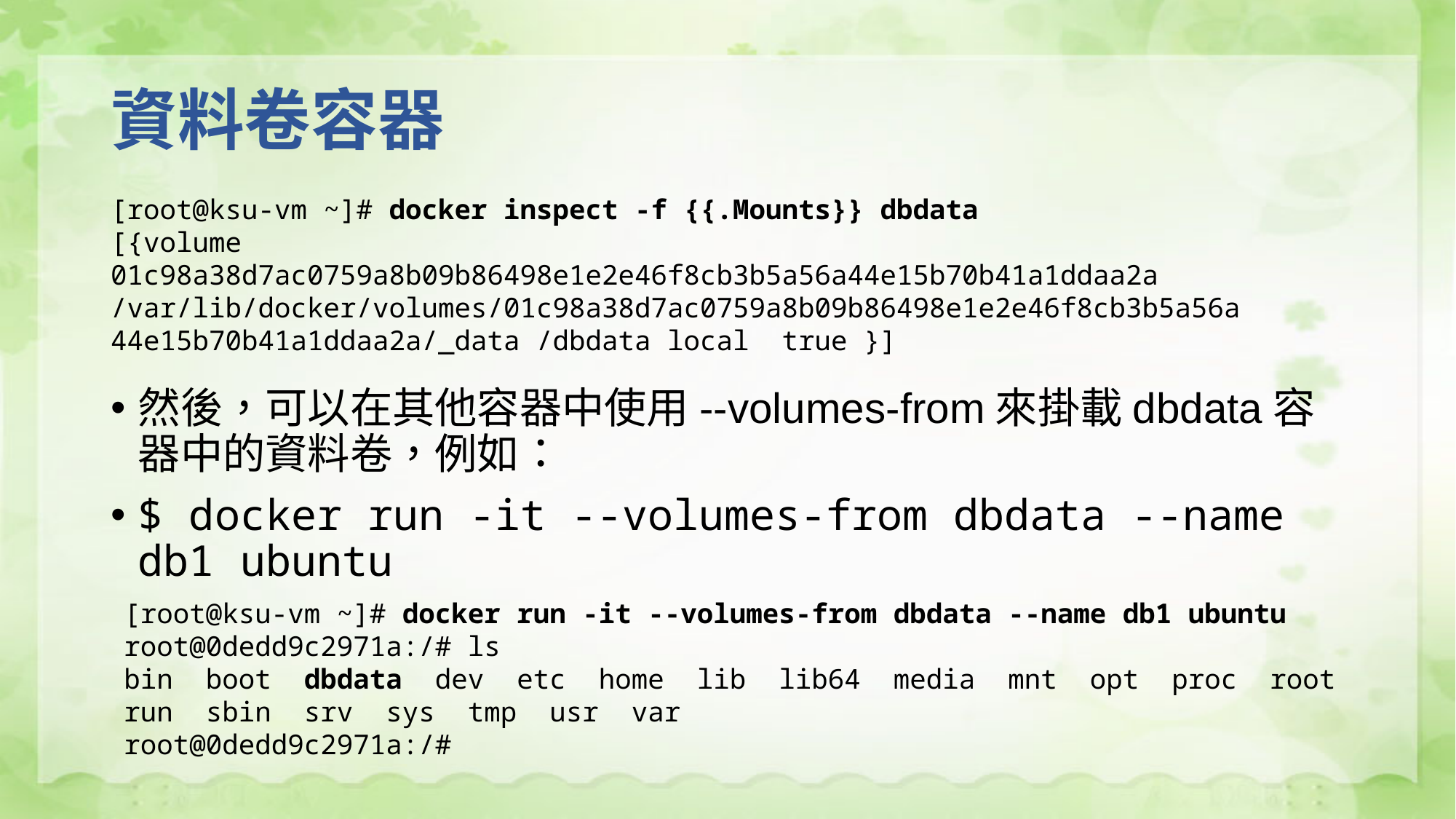

# 資料卷容器
[root@ksu-vm ~]# docker inspect -f {{.Mounts}} dbdata
[{volume 01c98a38d7ac0759a8b09b86498e1e2e46f8cb3b5a56a44e15b70b41a1ddaa2a /var/lib/docker/volumes/01c98a38d7ac0759a8b09b86498e1e2e46f8cb3b5a56a44e15b70b41a1ddaa2a/_data /dbdata local  true }]
然後，可以在其他容器中使用--volumes-from來掛載dbdata容器中的資料卷，例如：
$ docker run -it --volumes-from dbdata --name db1 ubuntu

[root@ksu-vm ~]# docker run -it --volumes-from dbdata --name db1 ubuntu
root@0dedd9c2971a:/# ls
bin  boot  dbdata  dev  etc  home  lib  lib64  media  mnt  opt  proc  root  run  sbin  srv  sys  tmp  usr  var
root@0dedd9c2971a:/#